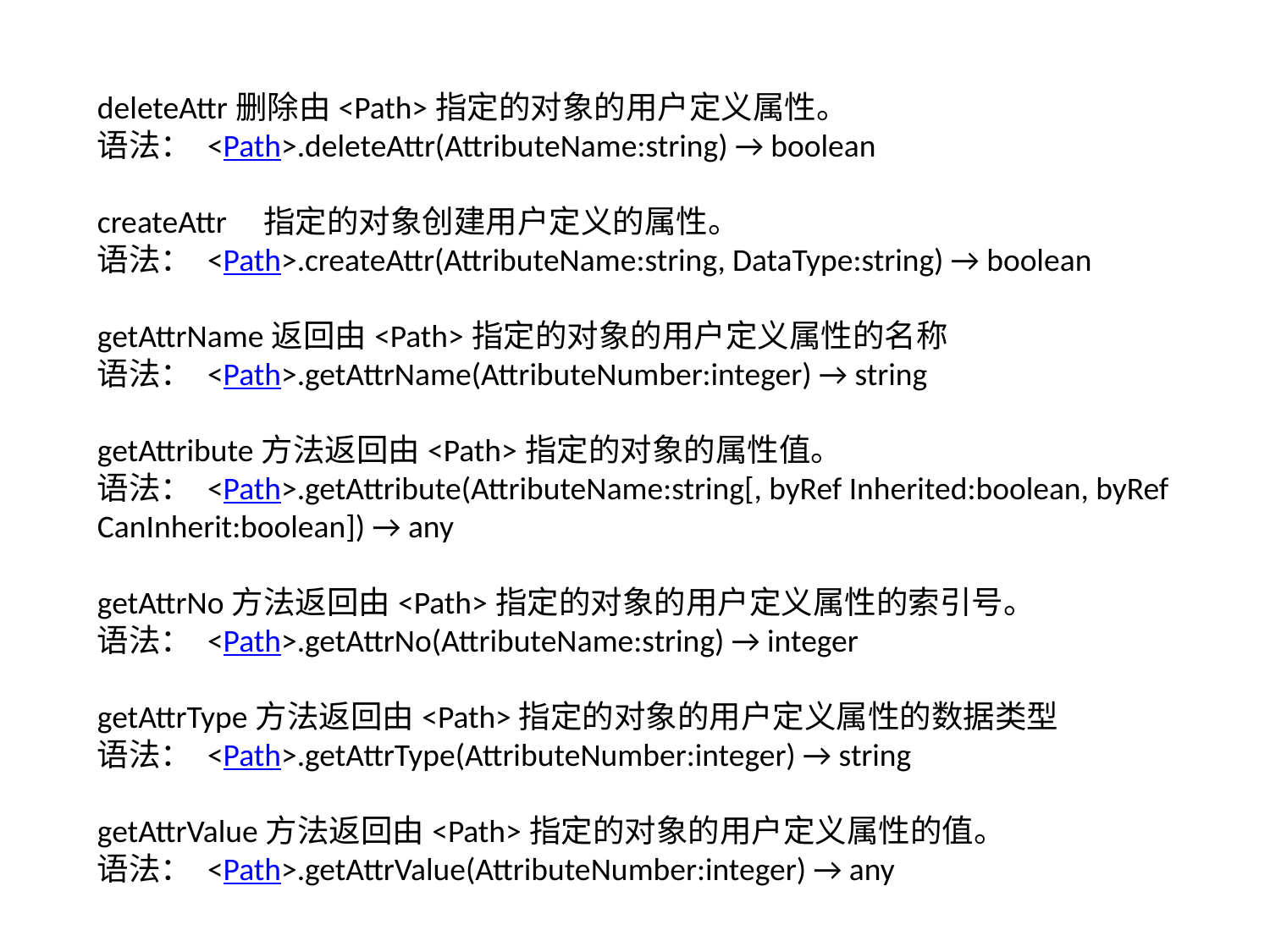

deleteAttr删除由<Path>指定的对象的用户定义属性。
语法： <Path>.deleteAttr(AttributeName:string) → boolean

createAttr    指定的对象创建用户定义的属性。
语法： <Path>.createAttr(AttributeName:string, DataType:string) → boolean

getAttrName返回由<Path>指定的对象的用户定义属性的名称
语法： <Path>.getAttrName(AttributeNumber:integer) → string

getAttribute方法返回由<Path>指定的对象的属性值。
语法： <Path>.getAttribute(AttributeName:string[, byRef Inherited:boolean, byRef CanInherit:boolean]) → any

getAttrNo方法返回由<Path>指定的对象的用户定义属性的索引号。
语法： <Path>.getAttrNo(AttributeName:string) → integer

getAttrType方法返回由<Path>指定的对象的用户定义属性的数据类型
语法： <Path>.getAttrType(AttributeNumber:integer) → string

getAttrValue方法返回由<Path>指定的对象的用户定义属性的值。
语法： <Path>.getAttrValue(AttributeNumber:integer) → any